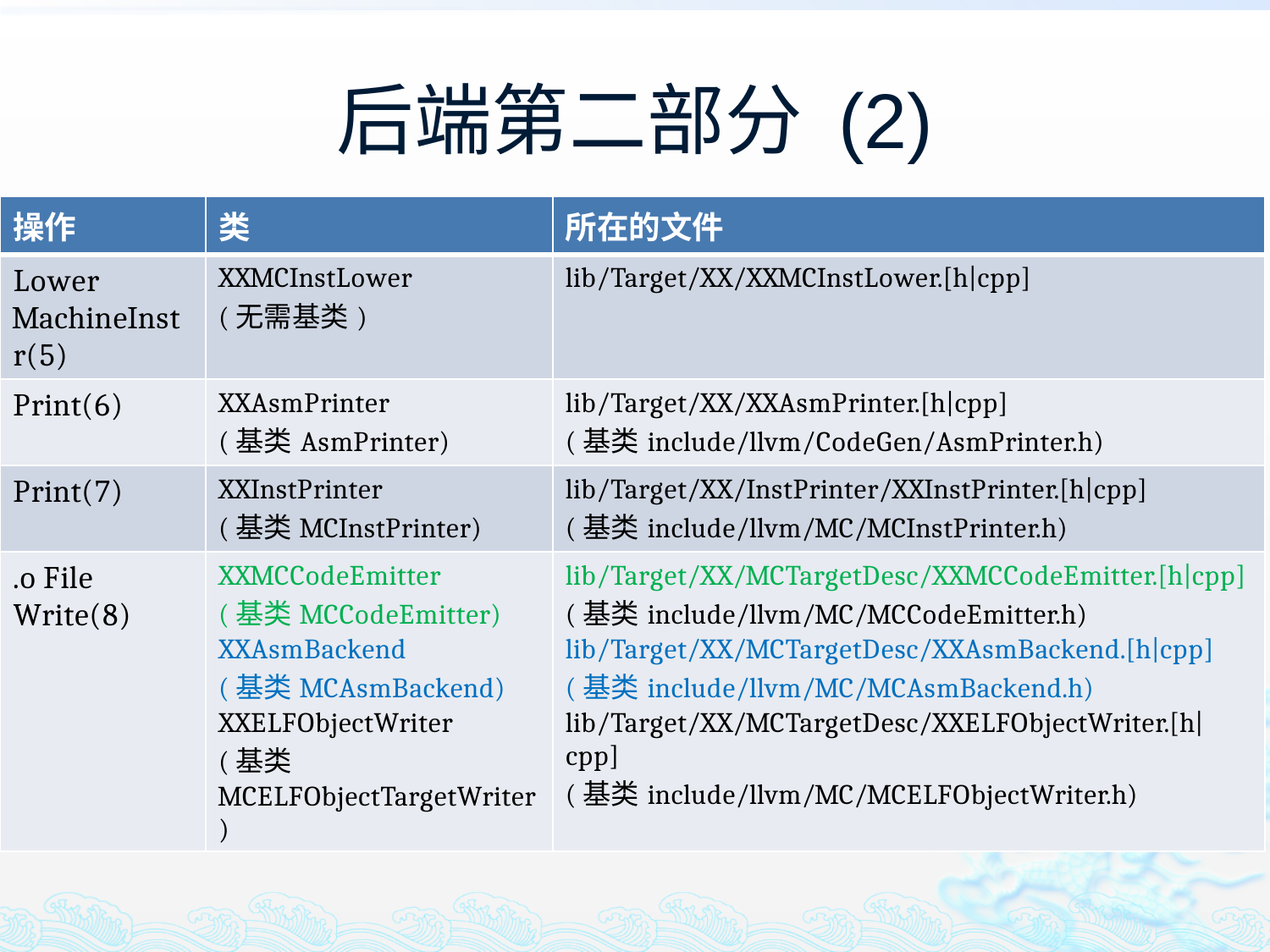

# 后端第二部分 (2)
| 操作 | 类 | 所在的文件 |
| --- | --- | --- |
| Lower MachineInstr(5) | XXMCInstLower (无需基类) | lib/Target/XX/XXMCInstLower.[h|cpp] |
| Print(6) | XXAsmPrinter (基类AsmPrinter) | lib/Target/XX/XXAsmPrinter.[h|cpp] (基类include/llvm/CodeGen/AsmPrinter.h) |
| Print(7) | XXInstPrinter (基类MCInstPrinter) | lib/Target/XX/InstPrinter/XXInstPrinter.[h|cpp] (基类include/llvm/MC/MCInstPrinter.h) |
| .o File Write(8) | XXMCCodeEmitter (基类MCCodeEmitter) XXAsmBackend (基类MCAsmBackend) XXELFObjectWriter (基类 MCELFObjectTargetWriter) | lib/Target/XX/MCTargetDesc/XXMCCodeEmitter.[h|cpp] (基类include/llvm/MC/MCCodeEmitter.h) lib/Target/XX/MCTargetDesc/XXAsmBackend.[h|cpp] (基类include/llvm/MC/MCAsmBackend.h) lib/Target/XX/MCTargetDesc/XXELFObjectWriter.[h|cpp] (基类include/llvm/MC/MCELFObjectWriter.h) |